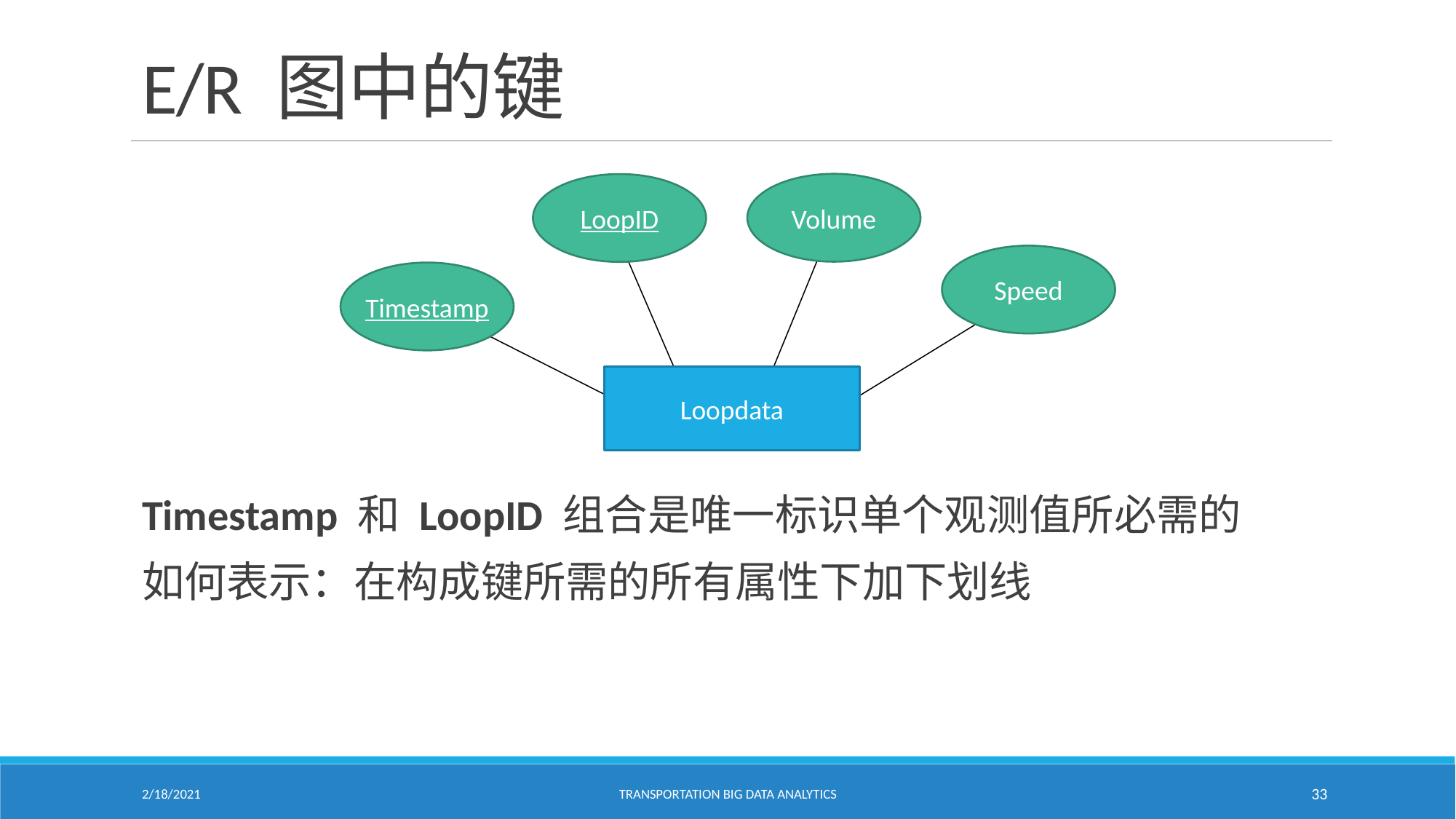

# E/R 图中的键

Timestamp 和 LoopID 组合是唯一标识单个观测值所必需的
如何表示：在构成键所需的所有属性下加下划线
Volume
LoopID

Speed
Timestamp

Loopdata
2/18/2021
Transportation Big Data Analytics
33